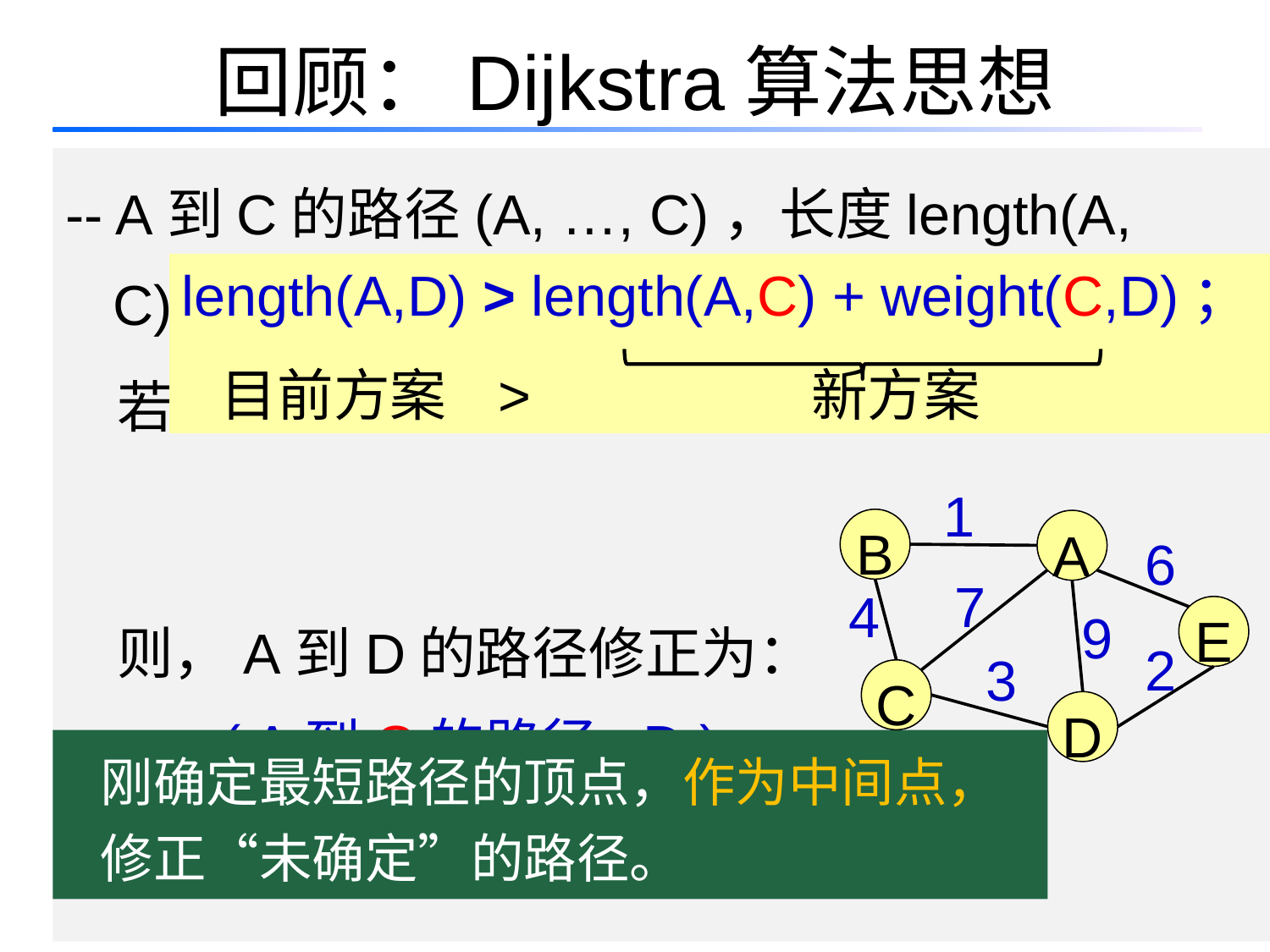

# 回顾：Dijkstra算法思想

-- A到C的路径(A, …, C)，长度length(A, C)，
   若

   则，A到D的路径修正为：
          ( A到C的路径, D )

length(A,D) > length(A,C) + weight(C,D)；
  目前方案   >                 新方案
1
B
A
6
7
4
9
E
2
3
C
D
刚确定最短路径的顶点，作为中间点，
修正“未确定”的路径。